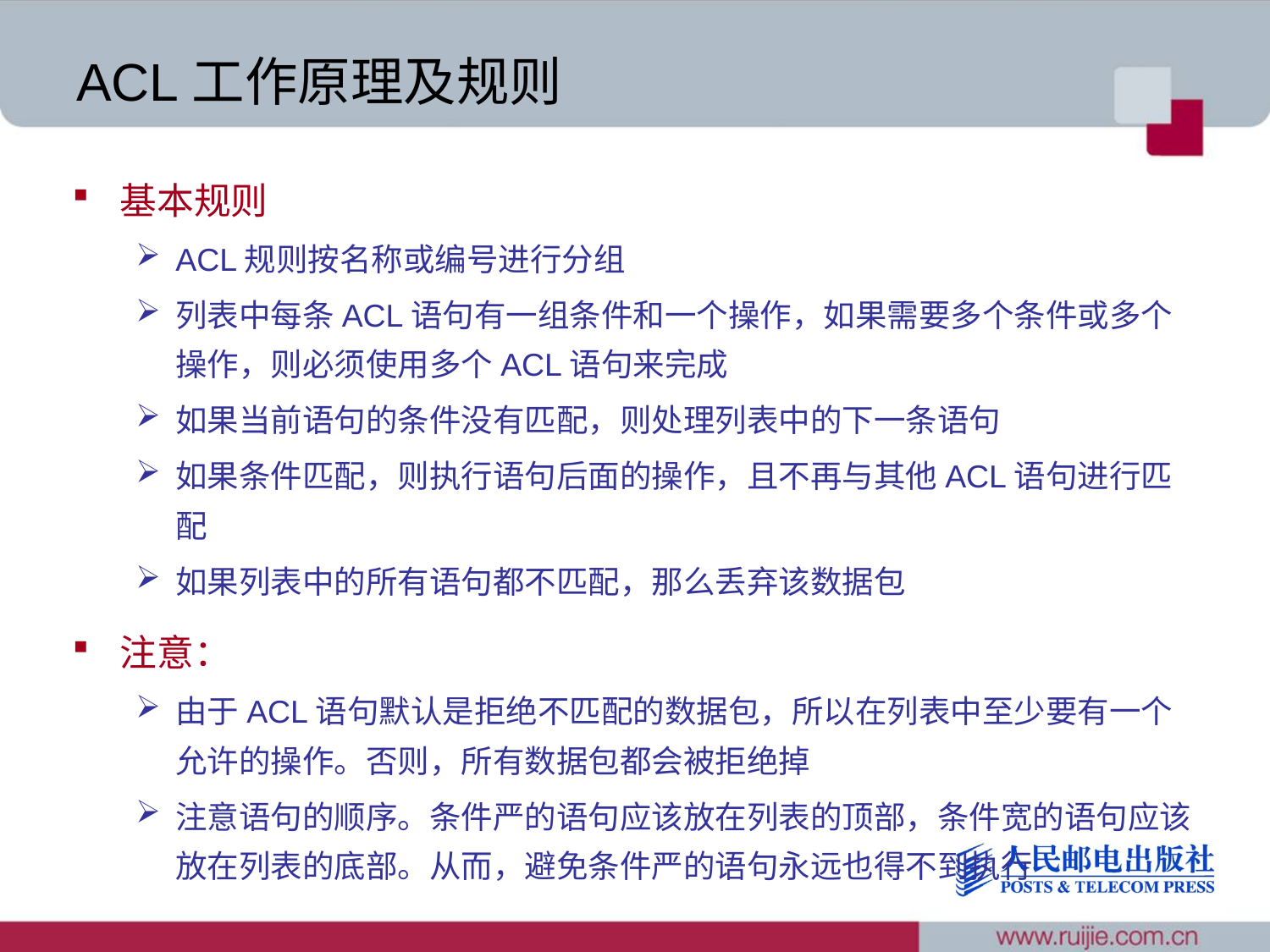

# ACL工作原理及规则
基本规则
ACL规则按名称或编号进行分组
列表中每条ACL语句有一组条件和一个操作，如果需要多个条件或多个操作，则必须使用多个ACL语句来完成
如果当前语句的条件没有匹配，则处理列表中的下一条语句
如果条件匹配，则执行语句后面的操作，且不再与其他ACL语句进行匹配
如果列表中的所有语句都不匹配，那么丢弃该数据包
注意：
由于ACL语句默认是拒绝不匹配的数据包，所以在列表中至少要有一个允许的操作。否则，所有数据包都会被拒绝掉
注意语句的顺序。条件严的语句应该放在列表的顶部，条件宽的语句应该放在列表的底部。从而，避免条件严的语句永远也得不到执行